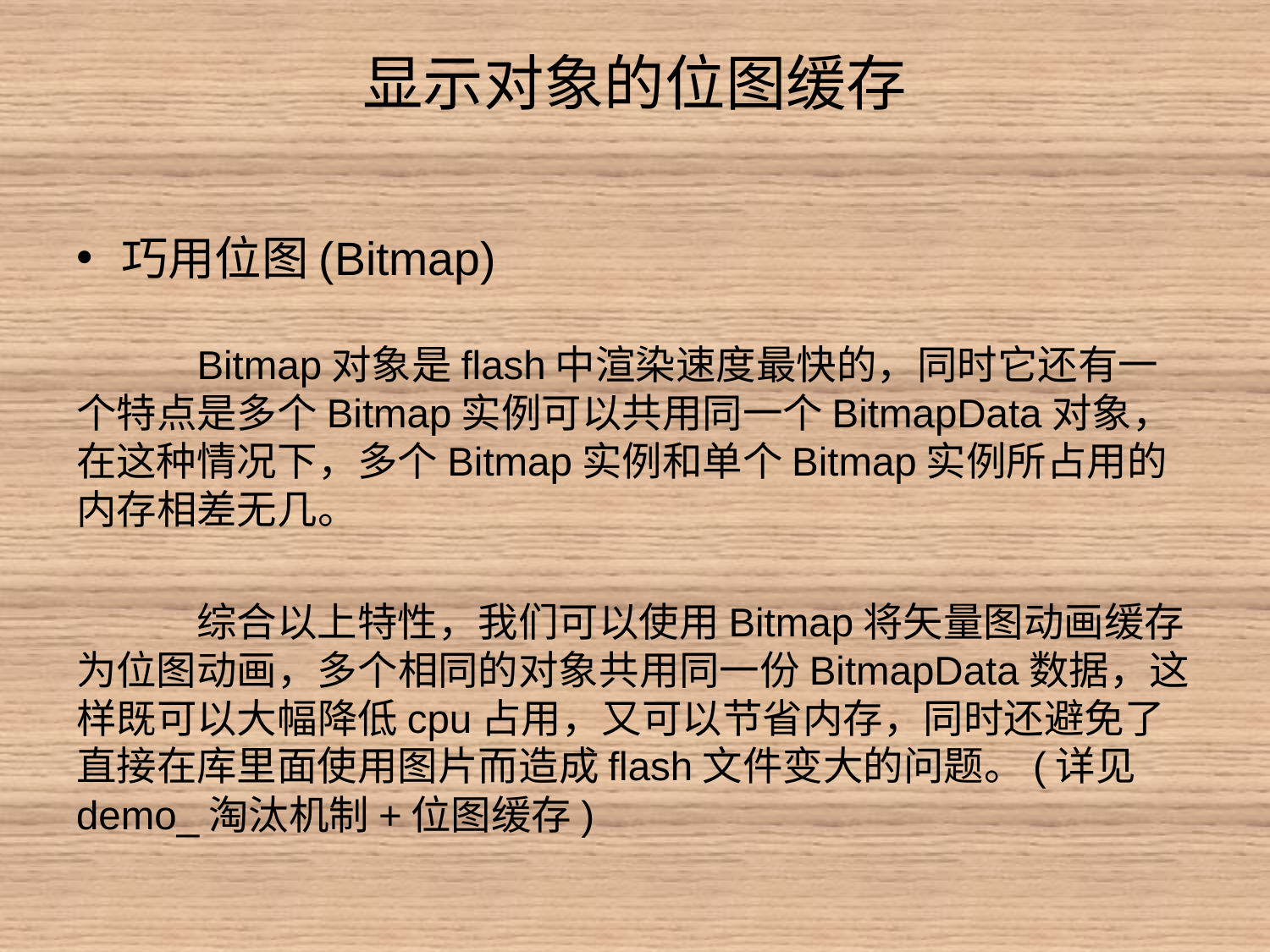

# 显示对象的位图缓存
巧用位图(Bitmap)

	Bitmap对象是flash中渲染速度最快的，同时它还有一个特点是多个Bitmap实例可以共用同一个BitmapData对象，在这种情况下，多个Bitmap实例和单个Bitmap实例所占用的内存相差无几。

	综合以上特性，我们可以使用Bitmap将矢量图动画缓存为位图动画，多个相同的对象共用同一份BitmapData数据，这样既可以大幅降低cpu占用，又可以节省内存，同时还避免了直接在库里面使用图片而造成flash文件变大的问题。(详见demo_淘汰机制+位图缓存)